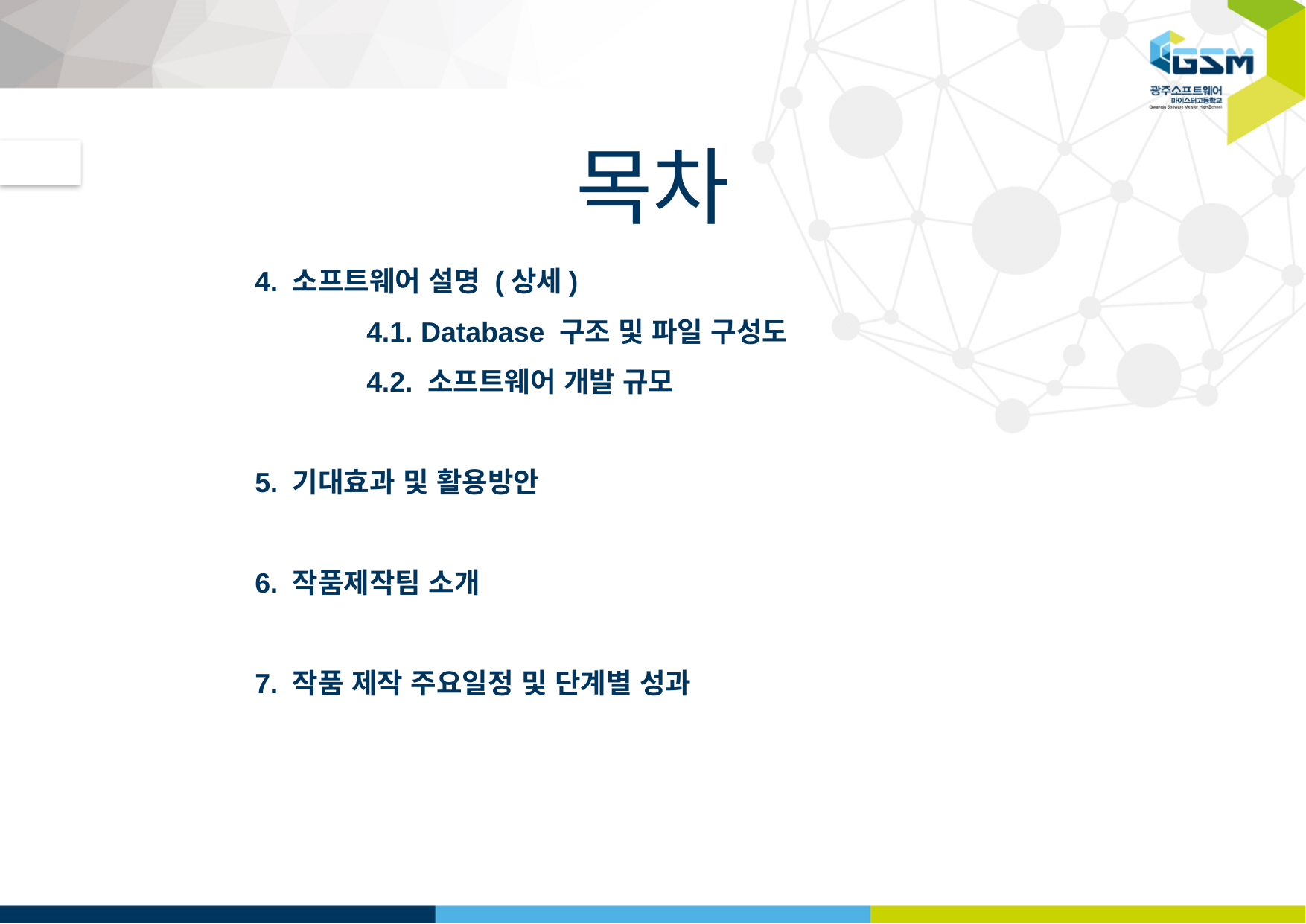

목차

4. 소프트웨어 설명 (상세)
	4.1. Database 구조 및 파일 구성도
	4.2. 소프트웨어 개발 규모

5. 기대효과 및 활용방안

6. 작품제작팀 소개

7. 작품 제작 주요일정 및 단계별 성과